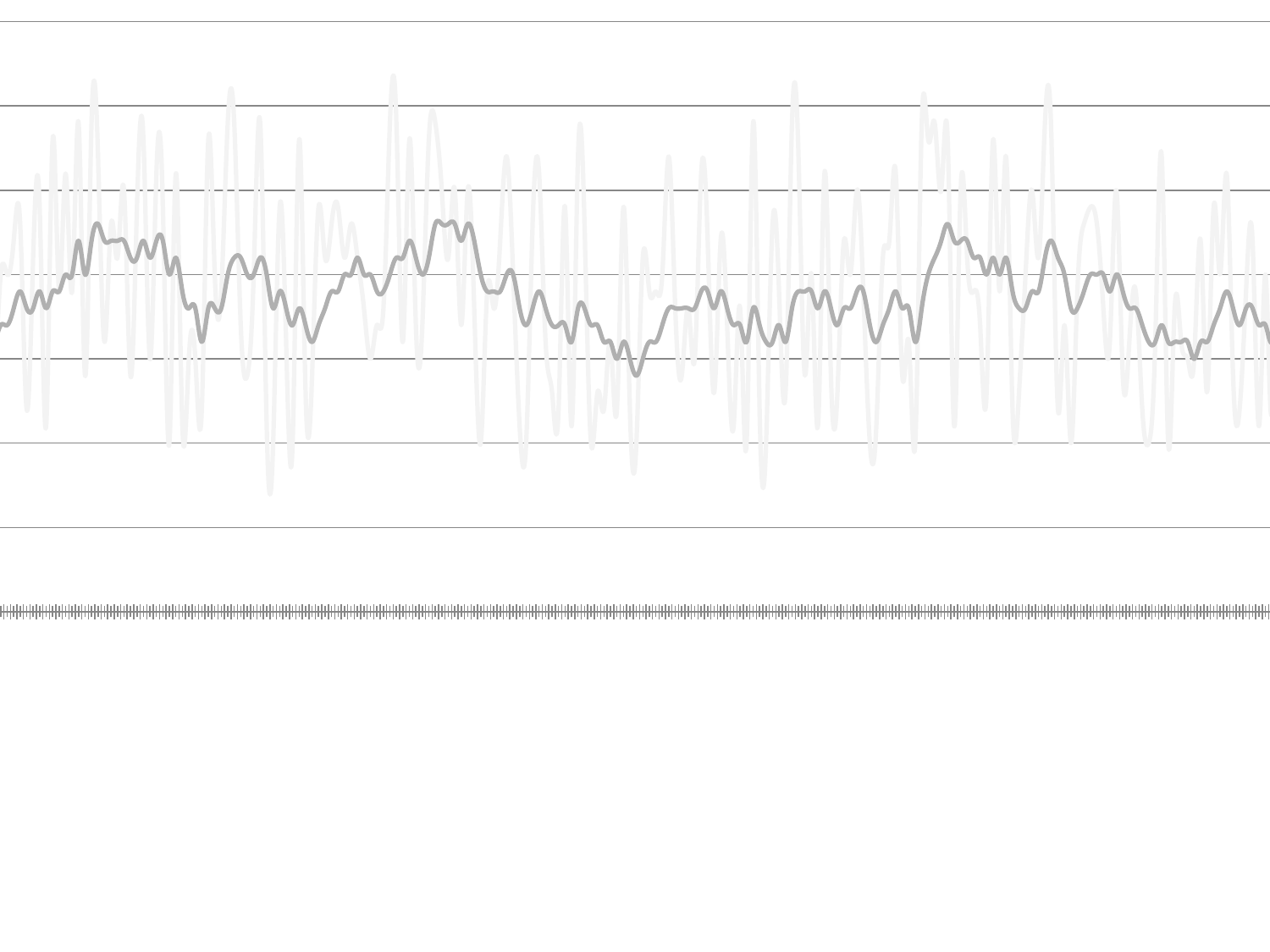

### Chart

| Category | 濾波前 | 濾波後 |
|---|---|---|
#